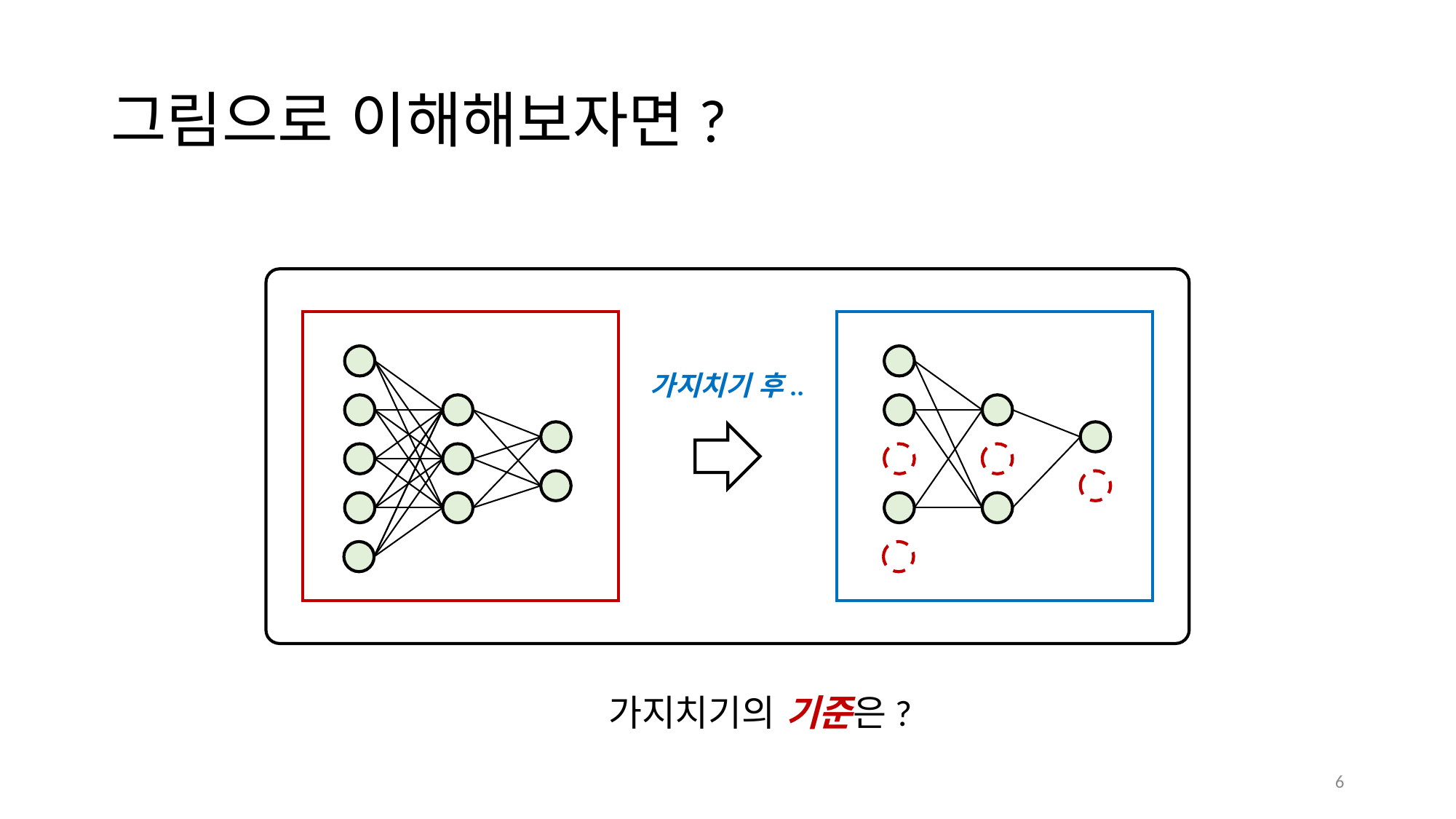

그림으로 이해해보자면?

가지치기 후..

가지치기의 기준은?
6